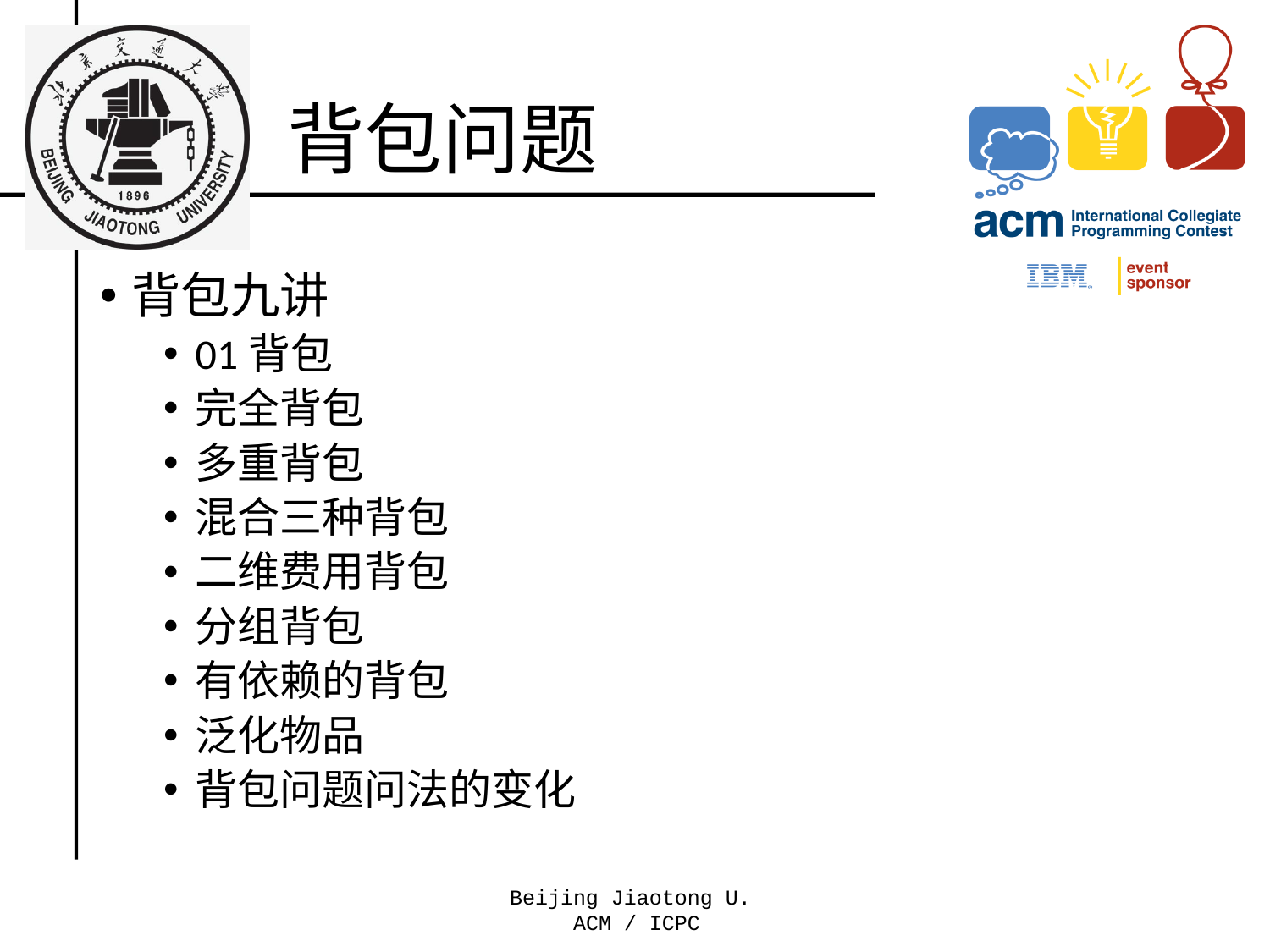

# 背包问题
背包九讲
01背包
完全背包
多重背包
混合三种背包
二维费用背包
分组背包
有依赖的背包
泛化物品
背包问题问法的变化